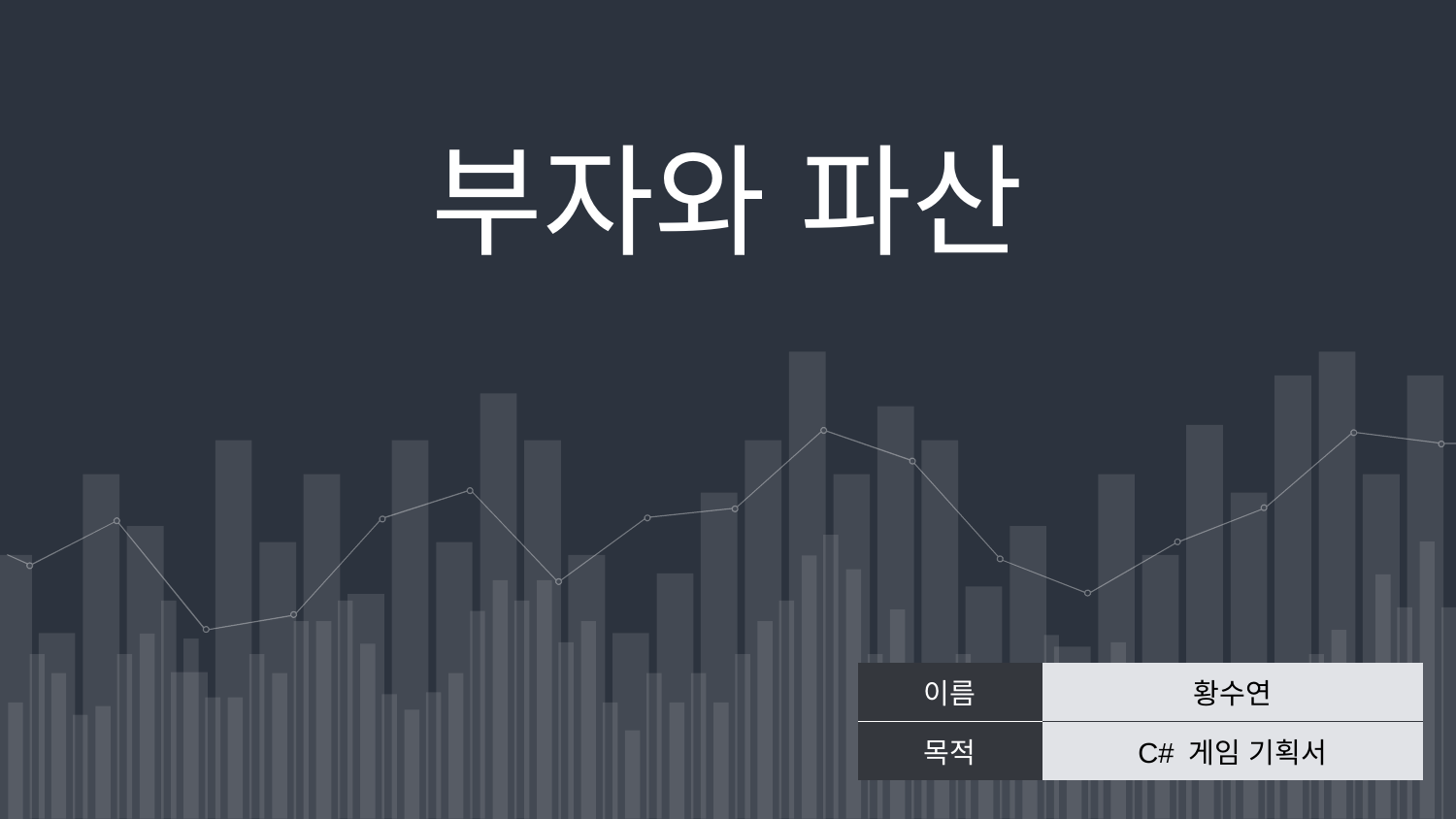

부자와 파산
| 이름 | 황수연 |
| --- | --- |
| 목적 | C# 게임 기획서 |